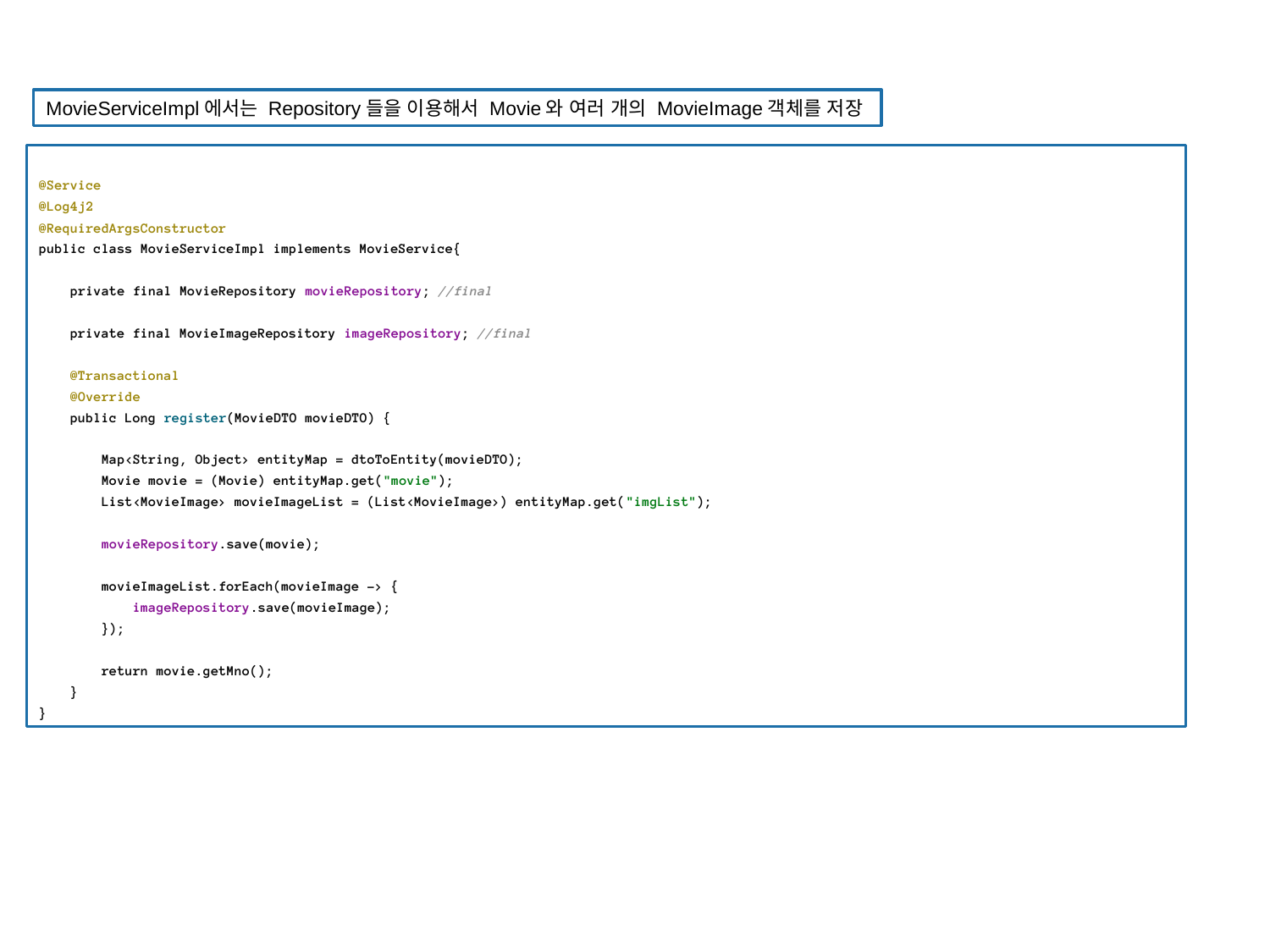

MovieServiceImpl에서는 Repository들을 이용해서 Movie와 여러 개의 MovieImage객체를 저장
@Service
@Log4j2
@RequiredArgsConstructor
public class MovieServiceImpl implements MovieService{
    private final MovieRepository movieRepository; //final
    private final MovieImageRepository imageRepository; //final
    @Transactional
    @Override
    public Long register(MovieDTO movieDTO) {
        Map<String, Object> entityMap = dtoToEntity(movieDTO);
        Movie movie = (Movie) entityMap.get("movie");
        List<MovieImage> movieImageList = (List<MovieImage>) entityMap.get("imgList");
        movieRepository.save(movie);
        movieImageList.forEach(movieImage -> {
            imageRepository.save(movieImage);
        });
        return movie.getMno();
    }
}